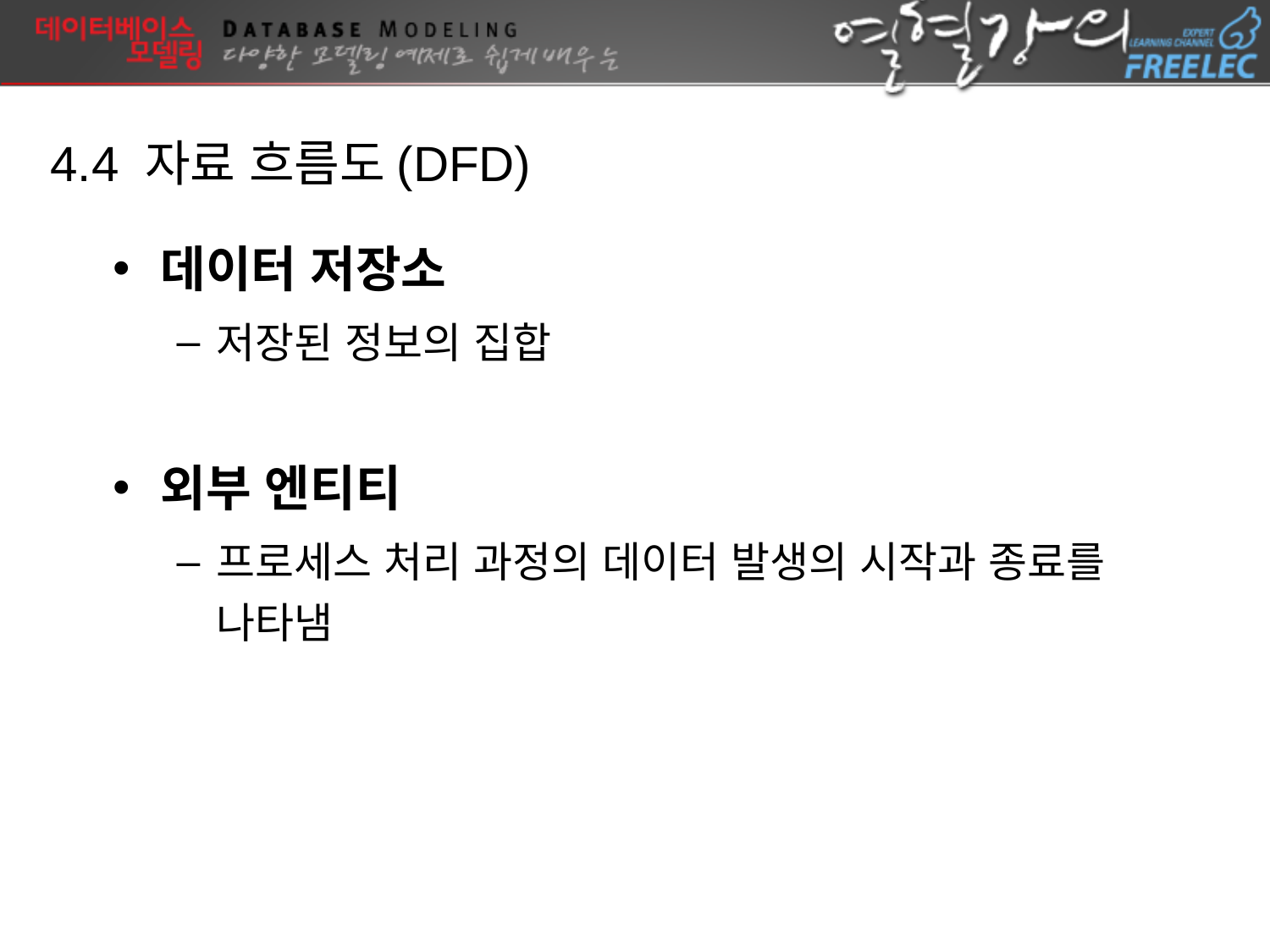

4.4 자료 흐름도(DFD)
데이터 저장소
저장된 정보의 집합

외부 엔티티
프로세스 처리 과정의 데이터 발생의 시작과 종료를 나타냄